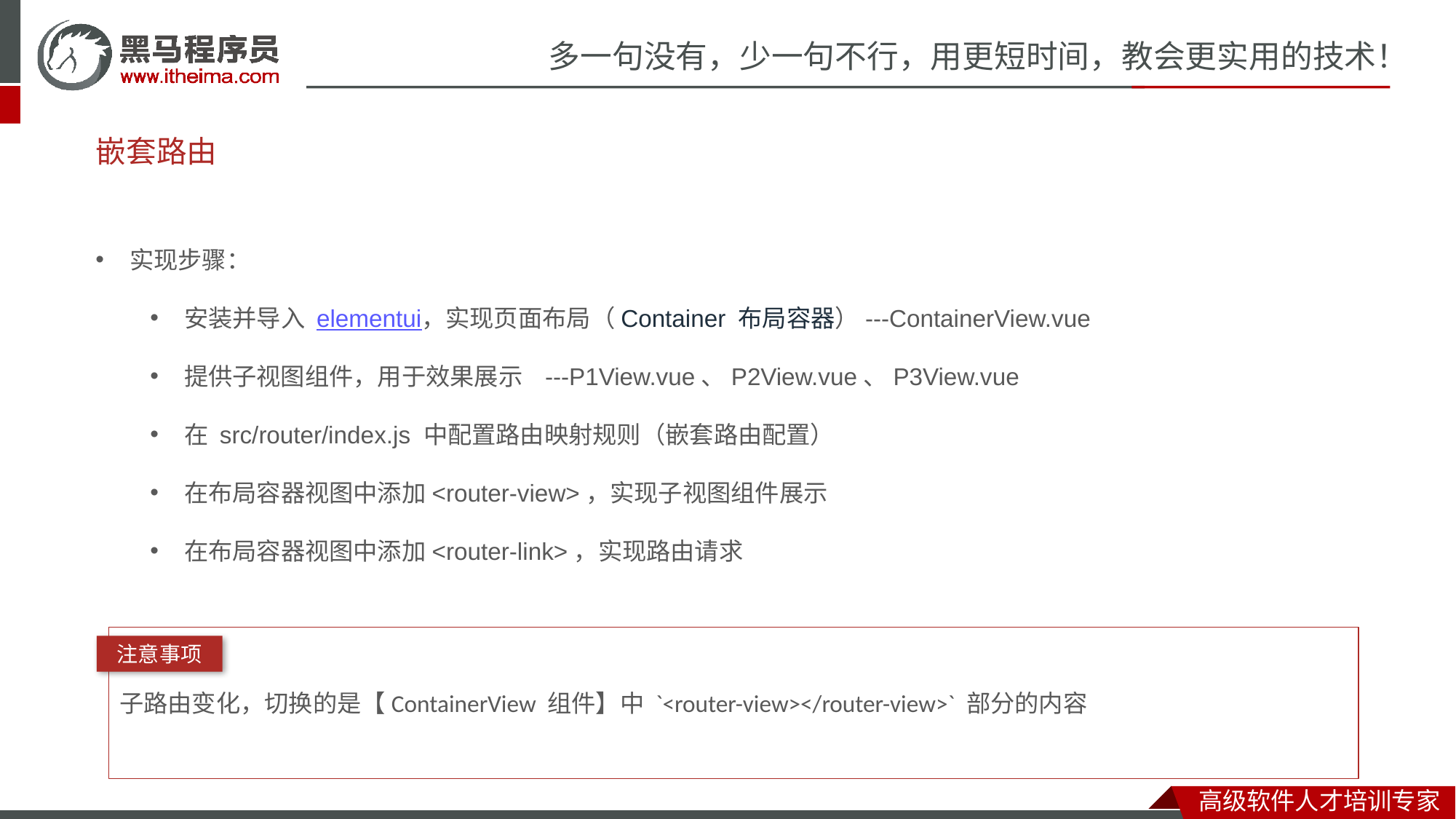

# 嵌套路由
实现步骤：
安装并导入 elementui，实现页面布局（Container 布局容器）---ContainerView.vue
提供子视图组件，用于效果展示   ---P1View.vue、P2View.vue、P3View.vue
在 src/router/index.js 中配置路由映射规则（嵌套路由配置）
在布局容器视图中添加<router-view>，实现子视图组件展示
在布局容器视图中添加<router-link>，实现路由请求
子路由变化，切换的是【ContainerView 组件】中 `<router-view></router-view>` 部分的内容
注意事项